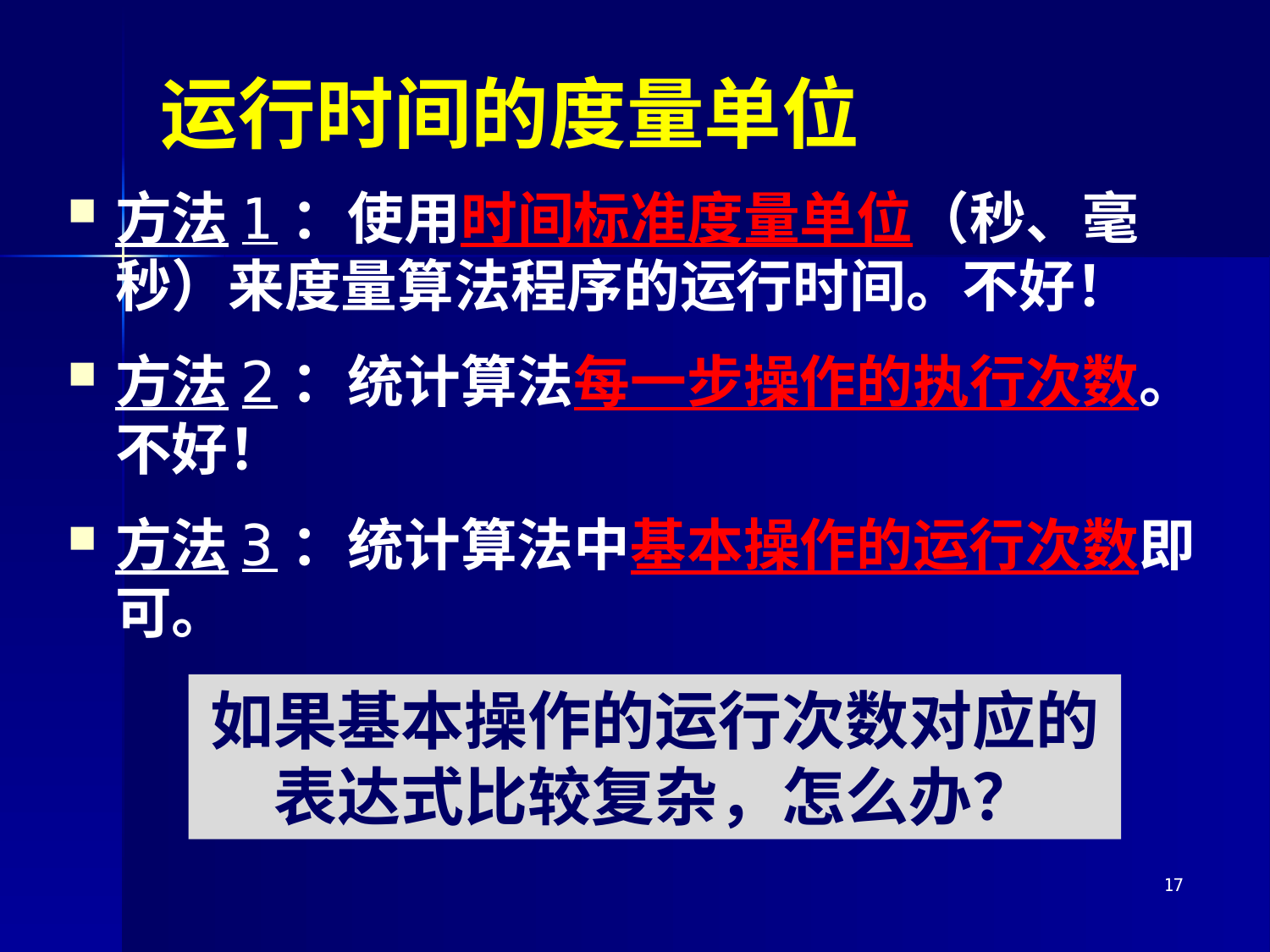

# 运行时间的度量单位
方法1：使用时间标准度量单位（秒、毫秒）来度量算法程序的运行时间。不好！
方法2：统计算法每一步操作的执行次数。不好！
方法3：统计算法中基本操作的运行次数即可。

如果基本操作的运行次数对应的表达式比较复杂，怎么办？
17